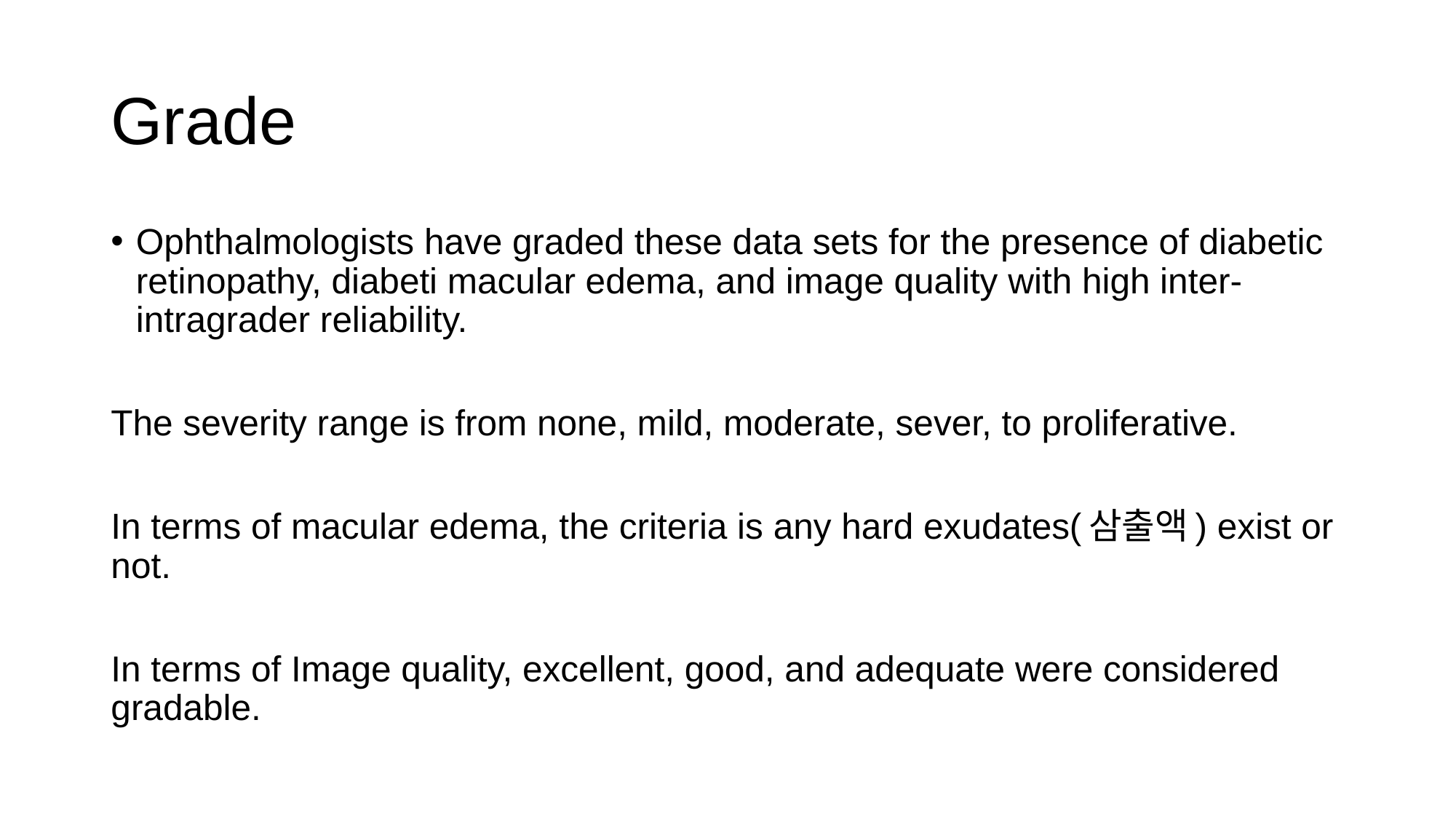

# Grade
Ophthalmologists have graded these data sets for the presence of diabetic retinopathy, diabeti macular edema, and image quality with high inter-intragrader reliability.

The severity range is from none, mild, moderate, sever, to proliferative.

In terms of macular edema, the criteria is any hard exudates(삼출액) exist or not.

In terms of Image quality, excellent, good, and adequate were considered gradable.